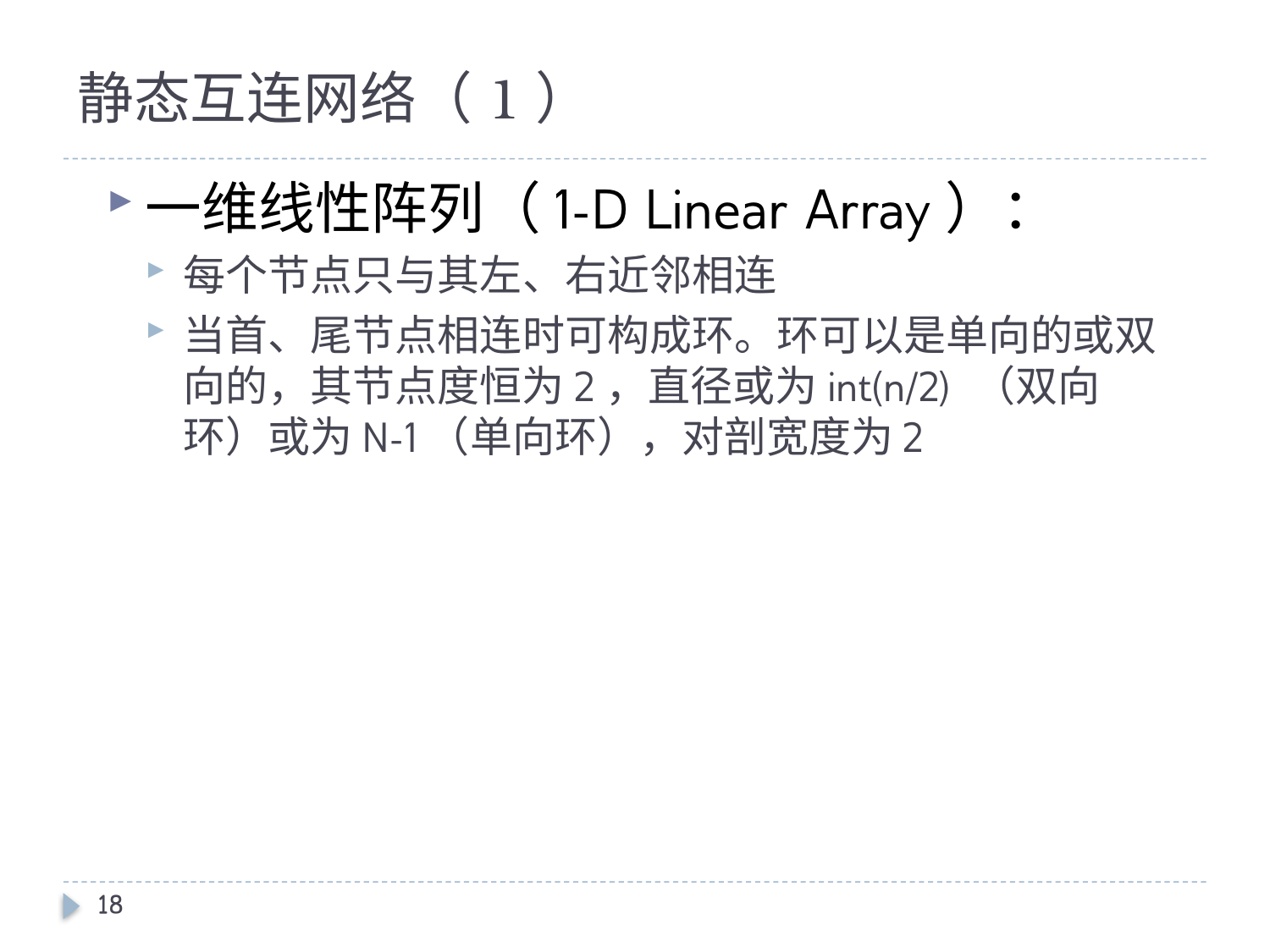

# 静态互连网络（1）
一维线性阵列（1-D Linear Array）：
每个节点只与其左、右近邻相连
当首、尾节点相连时可构成环。环可以是单向的或双向的，其节点度恒为2，直径或为int(n/2) （双向环）或为N-1（单向环），对剖宽度为2
18